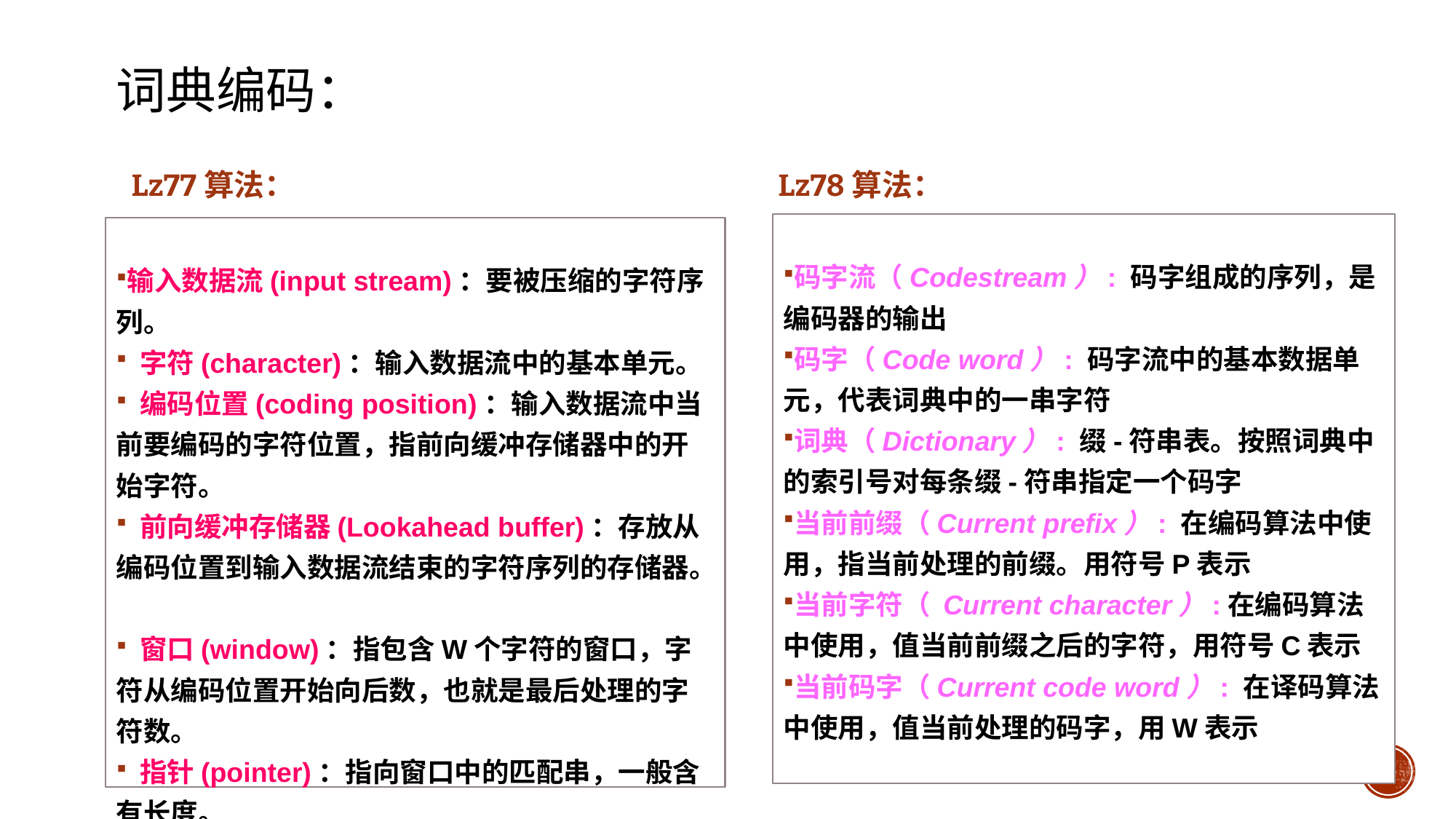

# 词典编码：
Lz77算法：
Lz78算法：

码字流（Codestream）: 码字组成的序列，是编码器的输出
码字（Code word）: 码字流中的基本数据单元，代表词典中的一串字符
词典（Dictionary）: 缀-符串表。按照词典中的索引号对每条缀-符串指定一个码字
当前前缀（Current prefix）: 在编码算法中使用，指当前处理的前缀。用符号P表示
当前字符（ Current character）:在编码算法中使用，值当前前缀之后的字符，用符号C表示
当前码字（Current code word）: 在译码算法中使用，值当前处理的码字，用W表示

输入数据流(input stream)：要被压缩的字符序列。
 字符(character)：输入数据流中的基本单元。
 编码位置(coding position)：输入数据流中当前要编码的字符位置，指前向缓冲存储器中的开始字符。
 前向缓冲存储器(Lookahead buffer)：存放从编码位置到输入数据流结束的字符序列的存储器。
 窗口(window)：指包含W个字符的窗口，字符从编码位置开始向后数，也就是最后处理的字符数。
 指针(pointer)：指向窗口中的匹配串，一般含有长度。